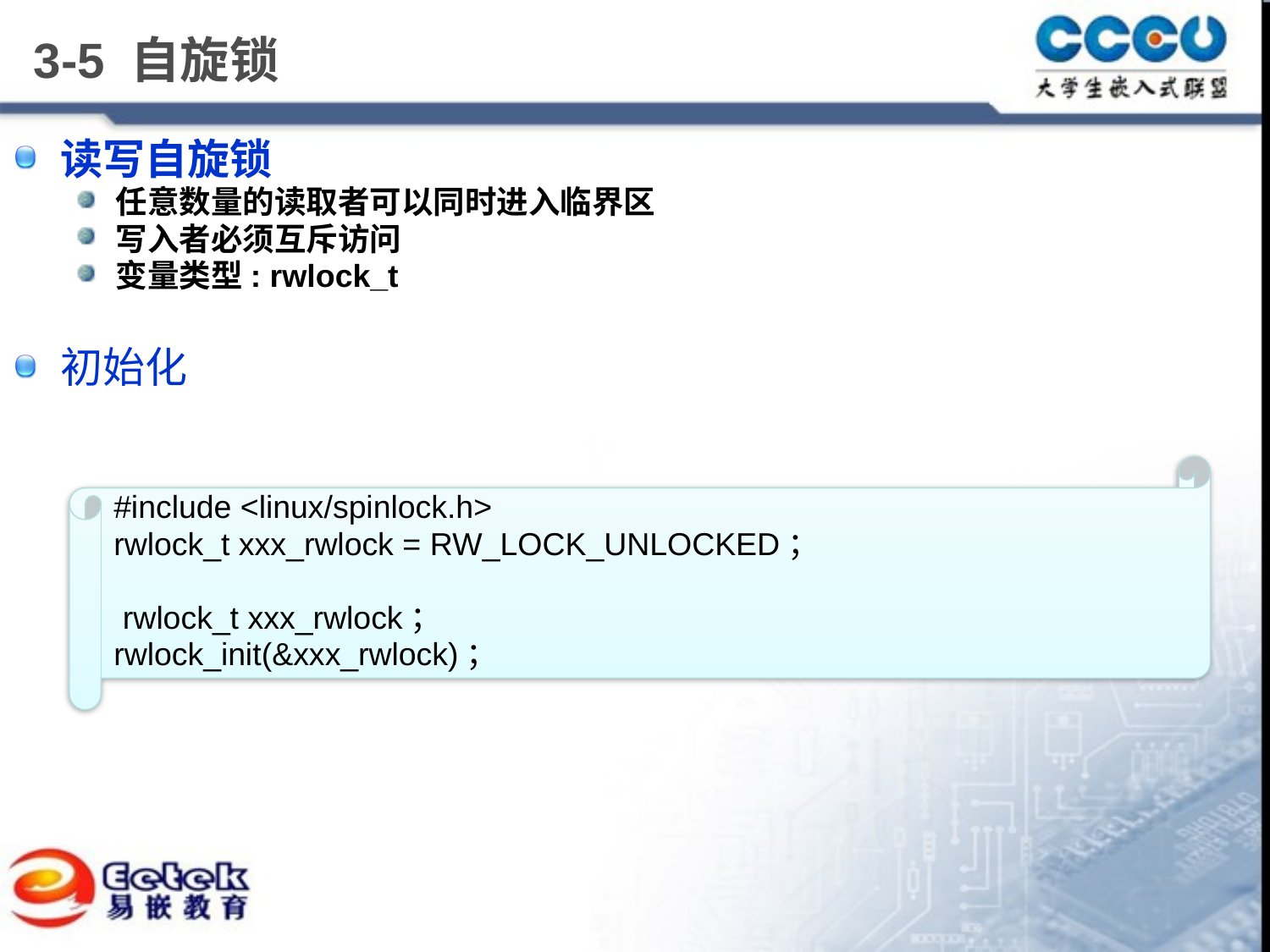

# 3-5 自旋锁
读写自旋锁
任意数量的读取者可以同时进入临界区
写入者必须互斥访问
变量类型: rwlock_t

初始化

#include <linux/spinlock.h>
rwlock_t xxx_rwlock = RW_LOCK_UNLOCKED；

 rwlock_t xxx_rwlock；
rwlock_init(&xxx_rwlock)；